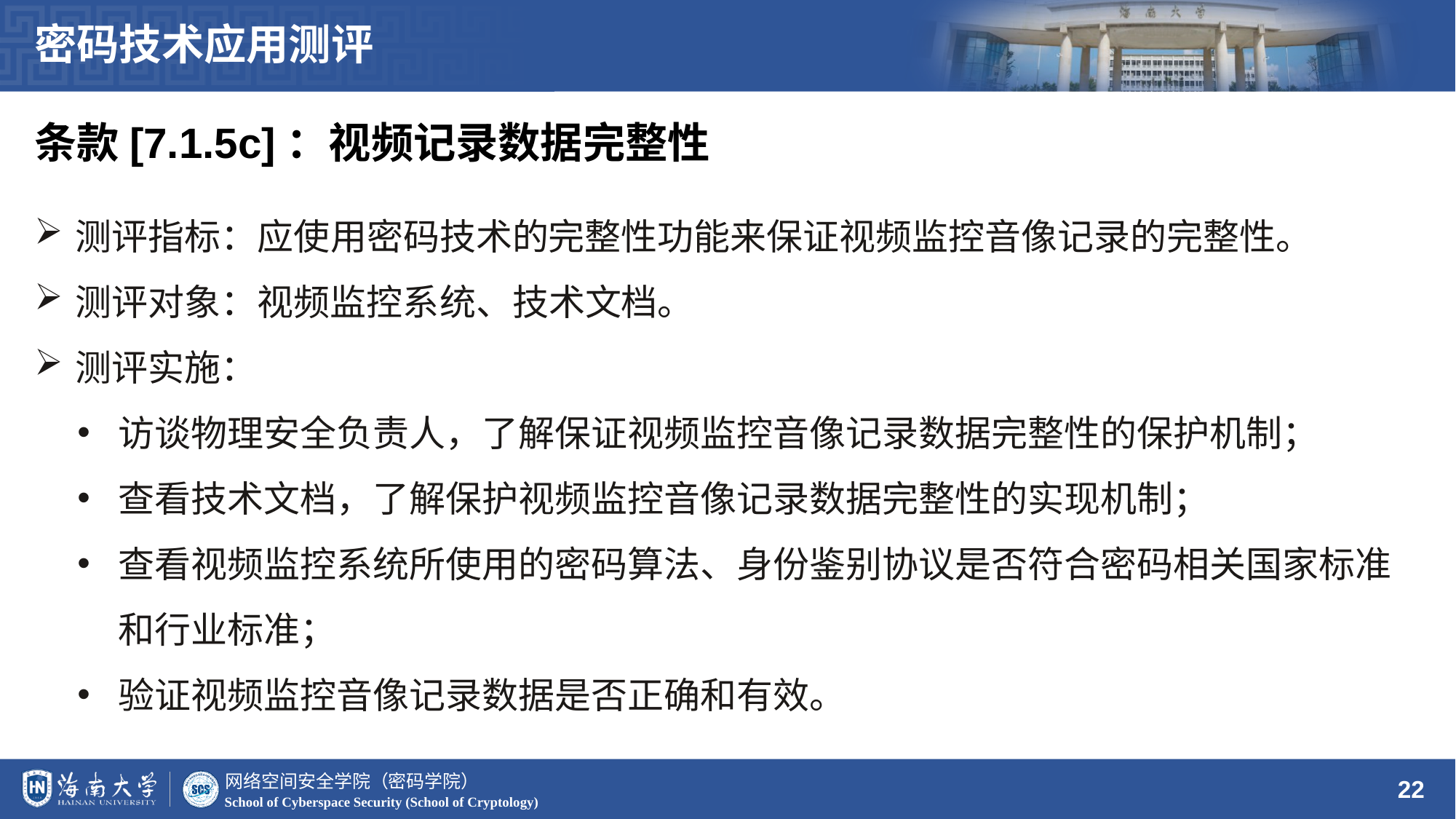

密码技术应用测评
条款[7.1.5c]：视频记录数据完整性
测评指标：应使用密码技术的完整性功能来保证视频监控音像记录的完整性。
测评对象：视频监控系统、技术文档。
测评实施：
访谈物理安全负责人，了解保证视频监控音像记录数据完整性的保护机制；
查看技术文档，了解保护视频监控音像记录数据完整性的实现机制；
查看视频监控系统所使用的密码算法、身份鉴别协议是否符合密码相关国家标准和行业标准；
验证视频监控音像记录数据是否正确和有效。
22